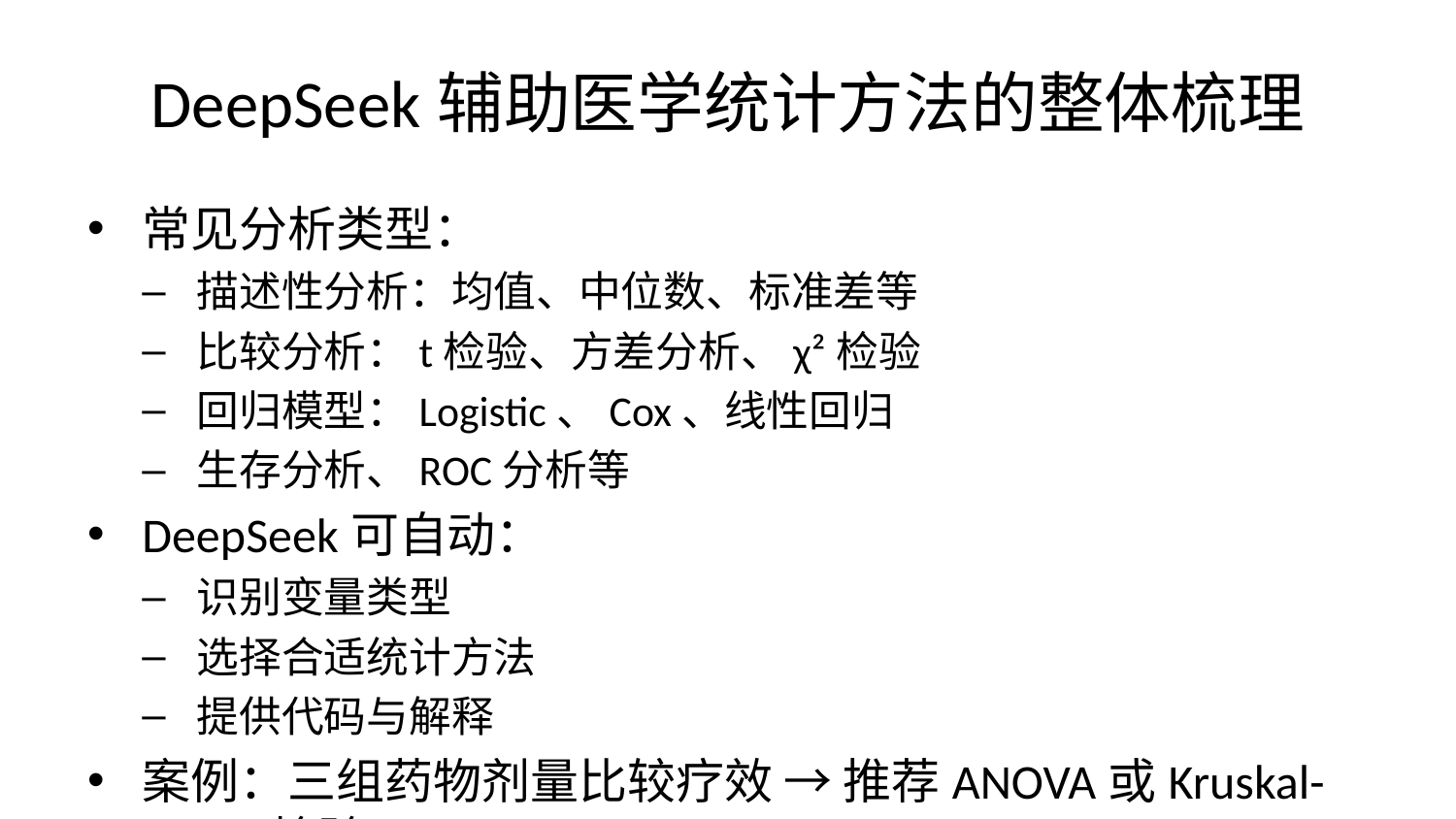

# DeepSeek辅助医学统计方法的整体梳理
常见分析类型：
描述性分析：均值、中位数、标准差等
比较分析：t检验、方差分析、χ²检验
回归模型：Logistic、Cox、线性回归
生存分析、ROC分析等
DeepSeek可自动：
识别变量类型
选择合适统计方法
提供代码与解释
案例：三组药物剂量比较疗效 → 推荐ANOVA或Kruskal-Wallis检验